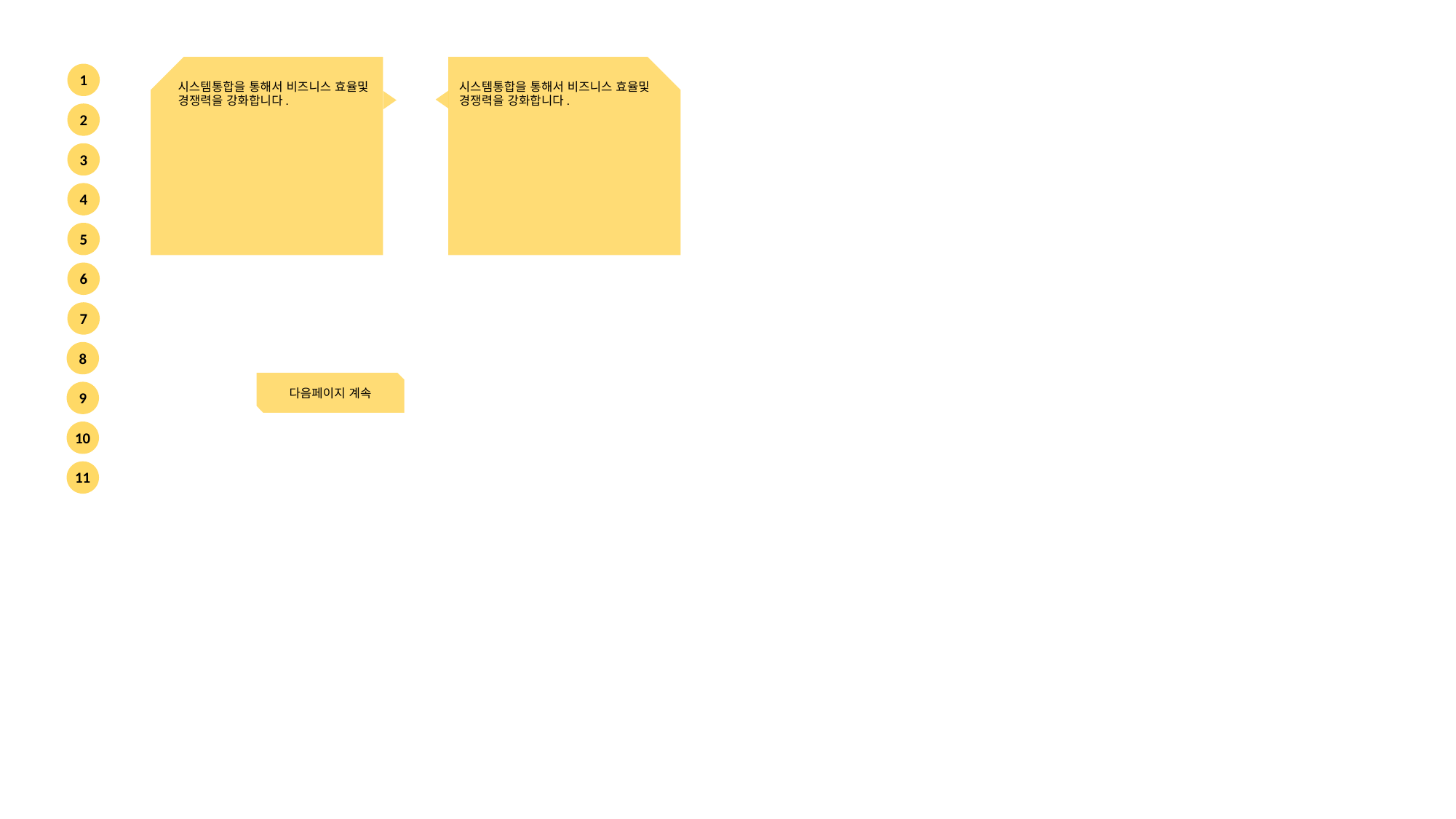

시스템통합을 통해서 비즈니스 효율및 경쟁력을 강화합니다.

시스템통합을 통해서 비즈니스 효율및 경쟁력을 강화합니다.

1

2

3

4

5

6

7

8
다음페이지 계속

9

10

11